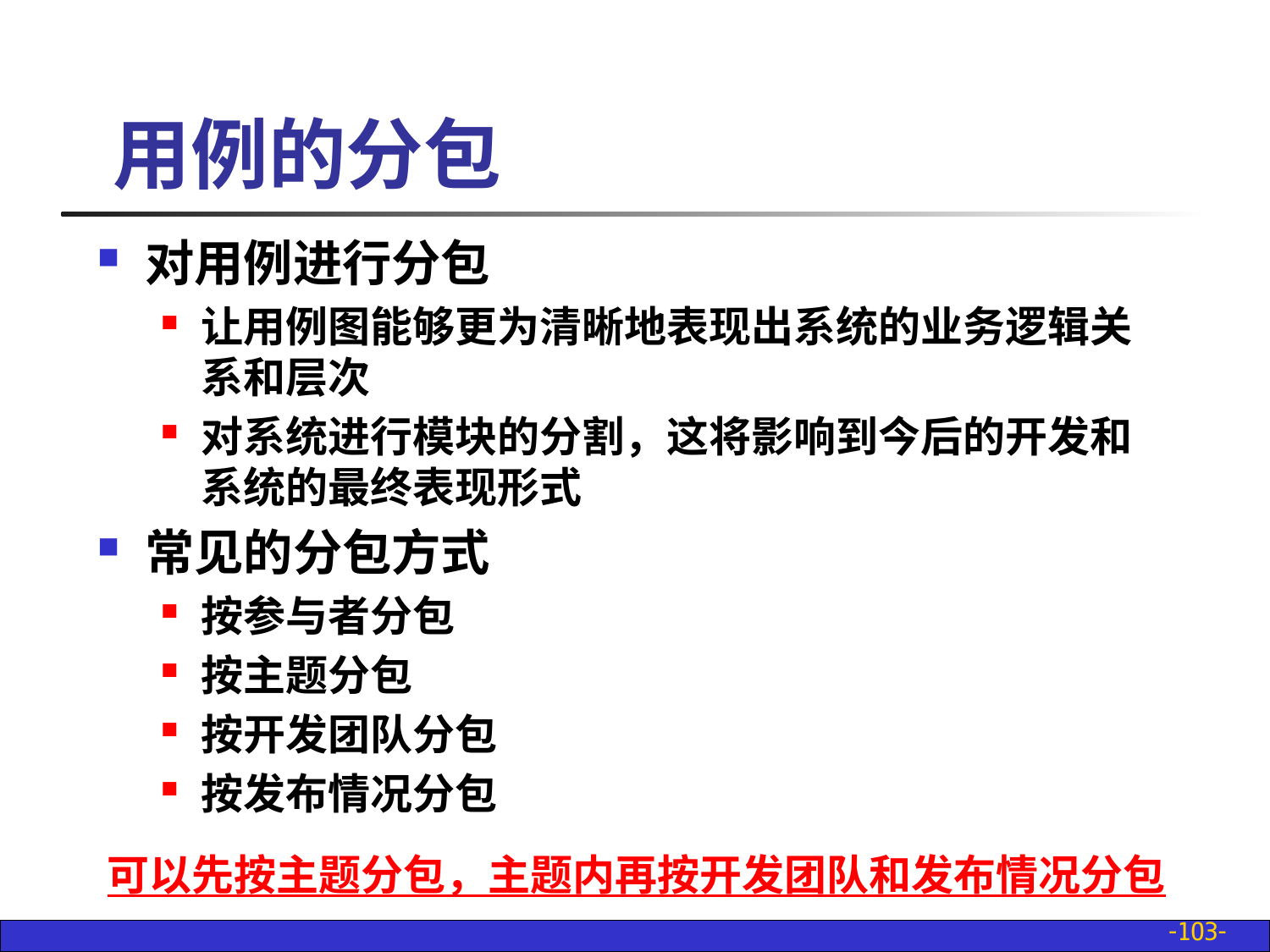

# 用例的分包
对用例进行分包
让用例图能够更为清晰地表现出系统的业务逻辑关系和层次
对系统进行模块的分割，这将影响到今后的开发和系统的最终表现形式
常见的分包方式
按参与者分包
按主题分包
按开发团队分包
按发布情况分包
可以先按主题分包，主题内再按开发团队和发布情况分包
-103-